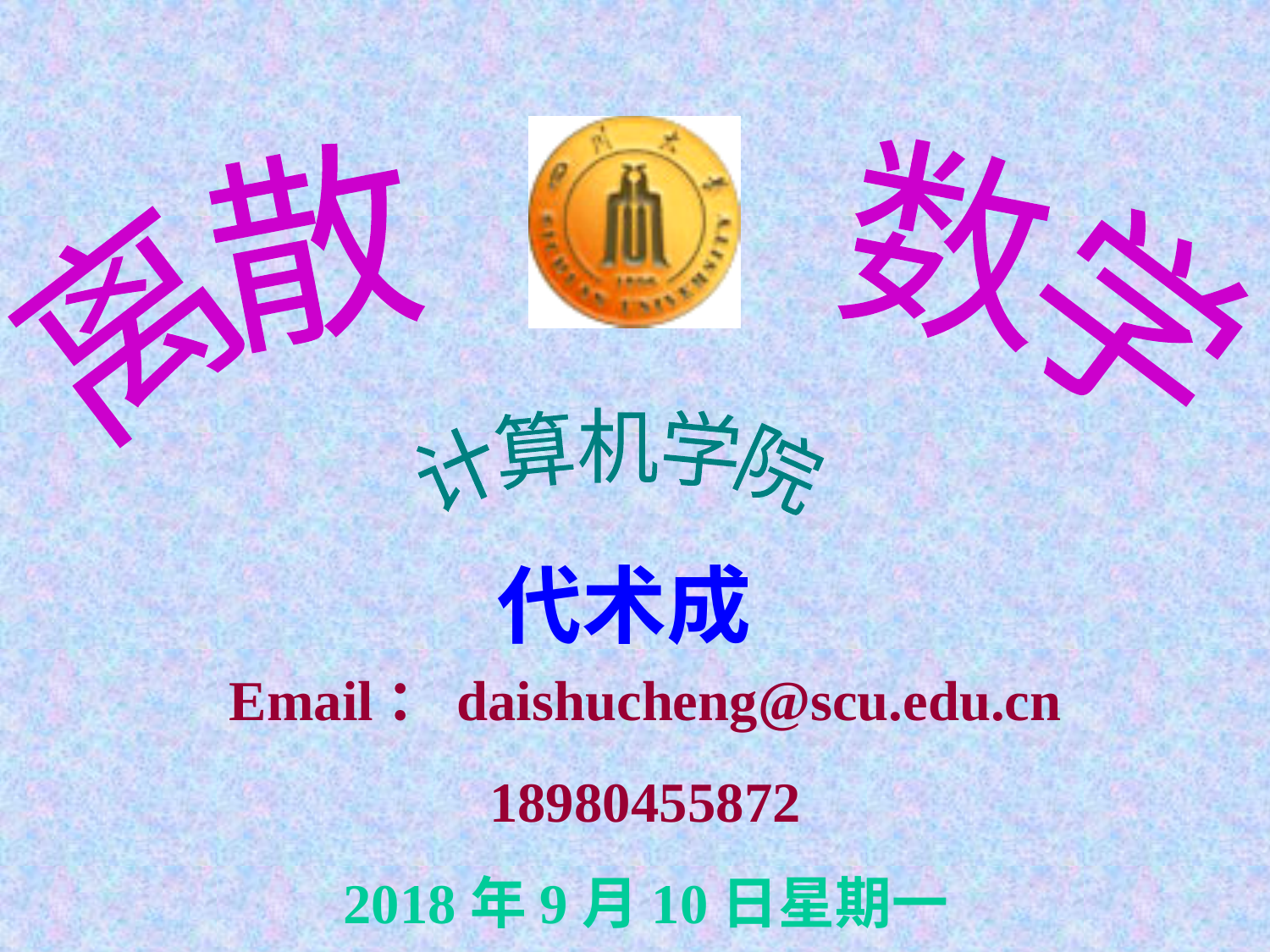

离散　　数学
计算机学院
# 代术成
Email：daishucheng@scu.edu.cn
18980455872
2018年9月10日星期一